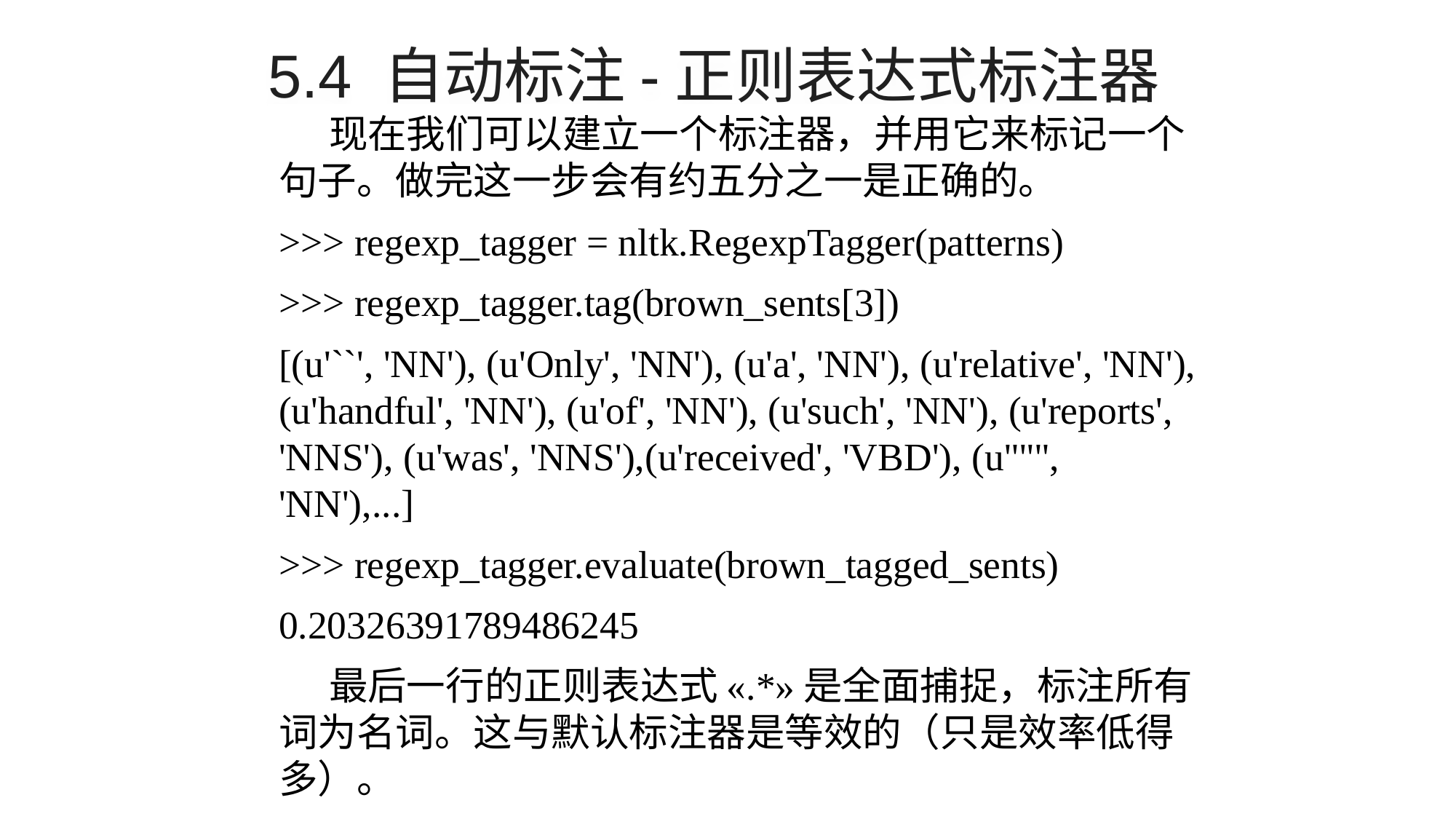

# 5.4 自动标注-正则表达式标注器
现在我们可以建立一个标注器，并用它来标记一个句子。做完这一步会有约五分之一是正确的。
>>> regexp_tagger = nltk.RegexpTagger(patterns)
>>> regexp_tagger.tag(brown_sents[3])
[(u'``', 'NN'), (u'Only', 'NN'), (u'a', 'NN'), (u'relative', 'NN'), (u'handful', 'NN'), (u'of', 'NN'), (u'such', 'NN'), (u'reports', 'NNS'), (u'was', 'NNS'),(u'received', 'VBD'), (u"''", 'NN'),...]
>>> regexp_tagger.evaluate(brown_tagged_sents)
0.20326391789486245
最后一行的正则表达式«.*»是全面捕捉，标注所有词为名词。这与默认标注器是等效的（只是效率低得多）。